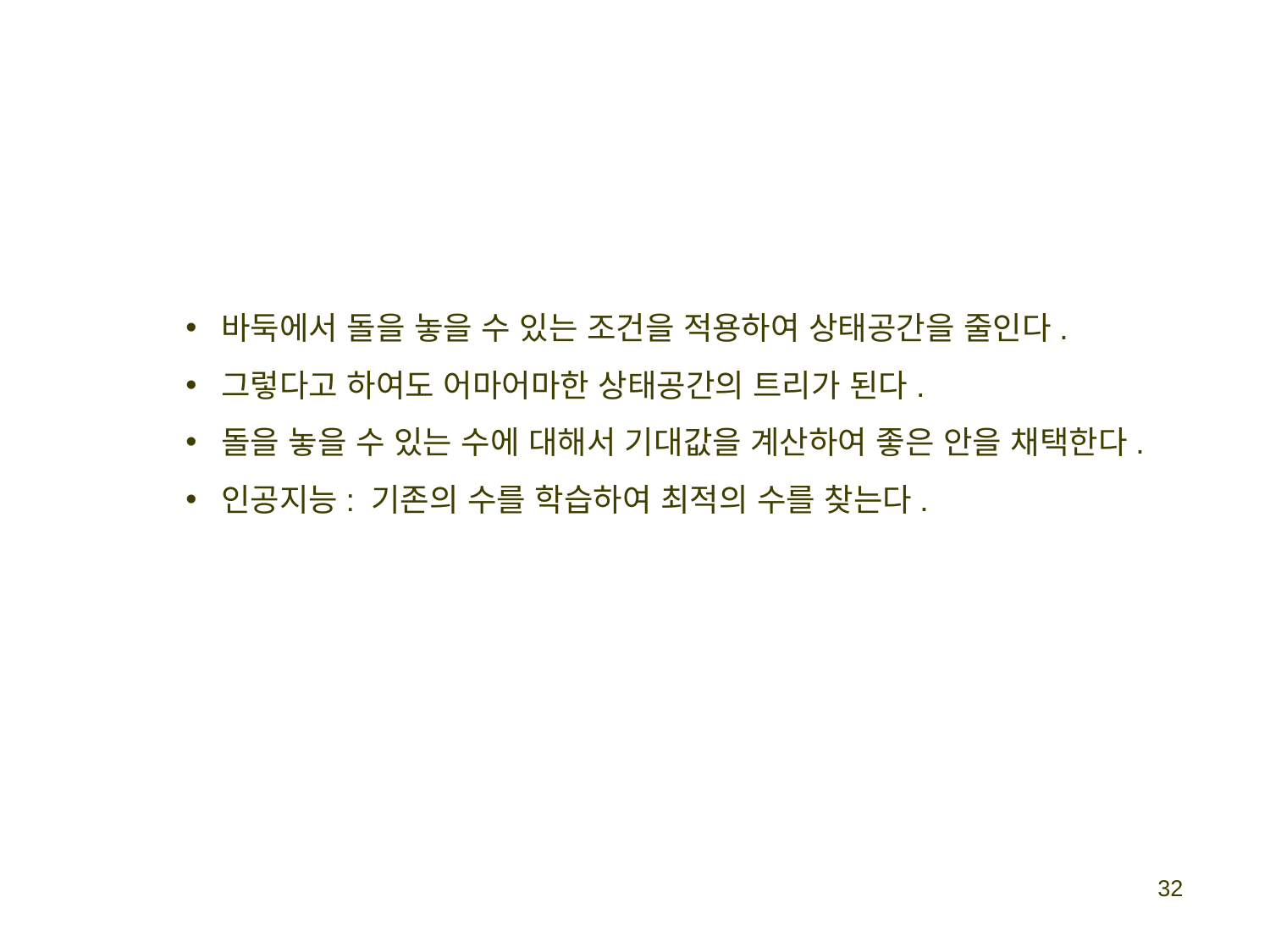

바둑에서 돌을 놓을 수 있는 조건을 적용하여 상태공간을 줄인다.
그렇다고 하여도 어마어마한 상태공간의 트리가 된다.
돌을 놓을 수 있는 수에 대해서 기대값을 계산하여 좋은 안을 채택한다.
인공지능: 기존의 수를 학습하여 최적의 수를 찾는다.
32